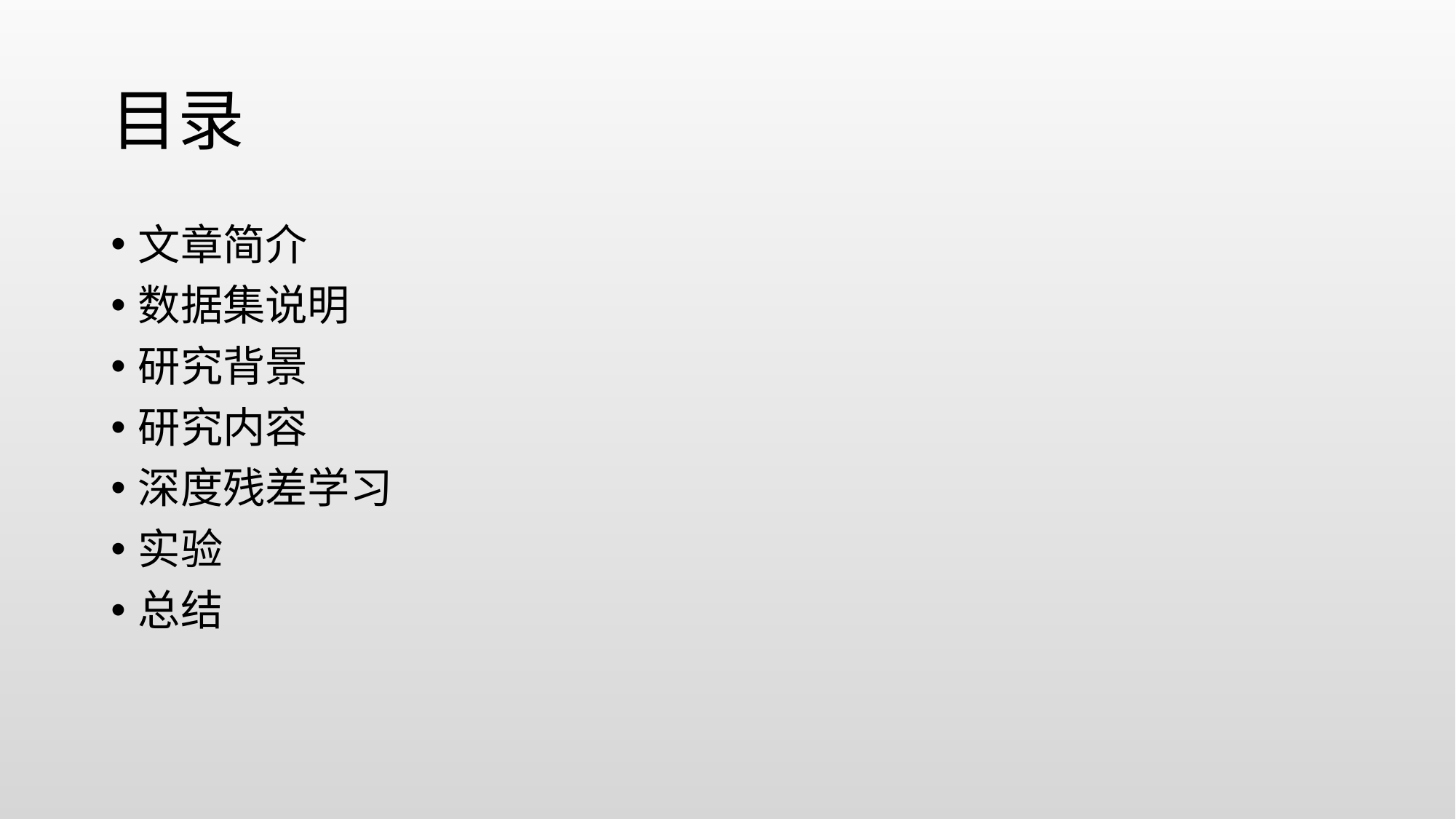

# 目录
文章简介
数据集说明
研究背景
研究内容
深度残差学习
实验
总结